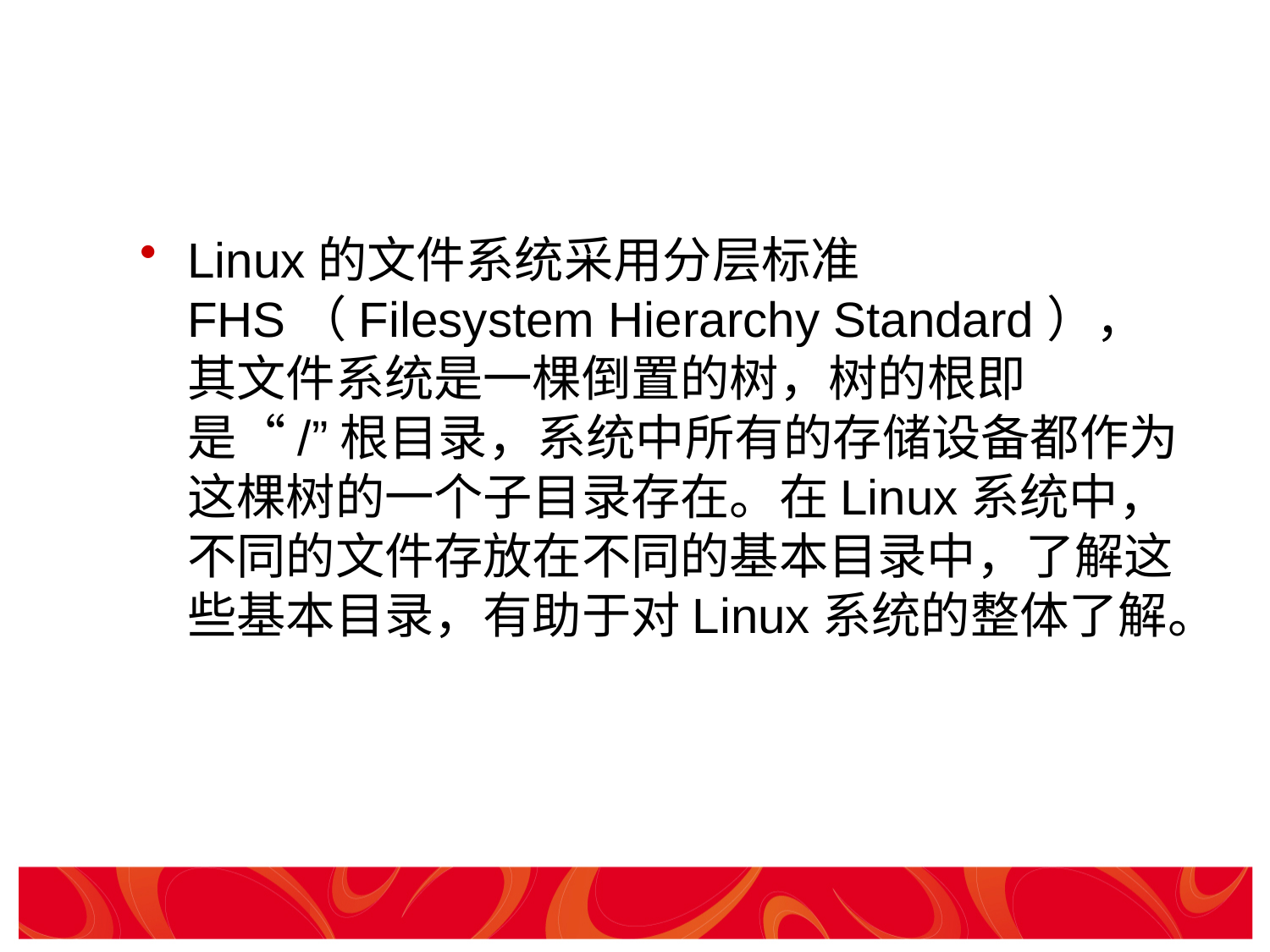

#
Linux的文件系统采用分层标准FHS（Filesystem Hierarchy Standard），其文件系统是一棵倒置的树，树的根即是“/”根目录，系统中所有的存储设备都作为这棵树的一个子目录存在。在Linux系统中，不同的文件存放在不同的基本目录中，了解这些基本目录，有助于对Linux系统的整体了解。